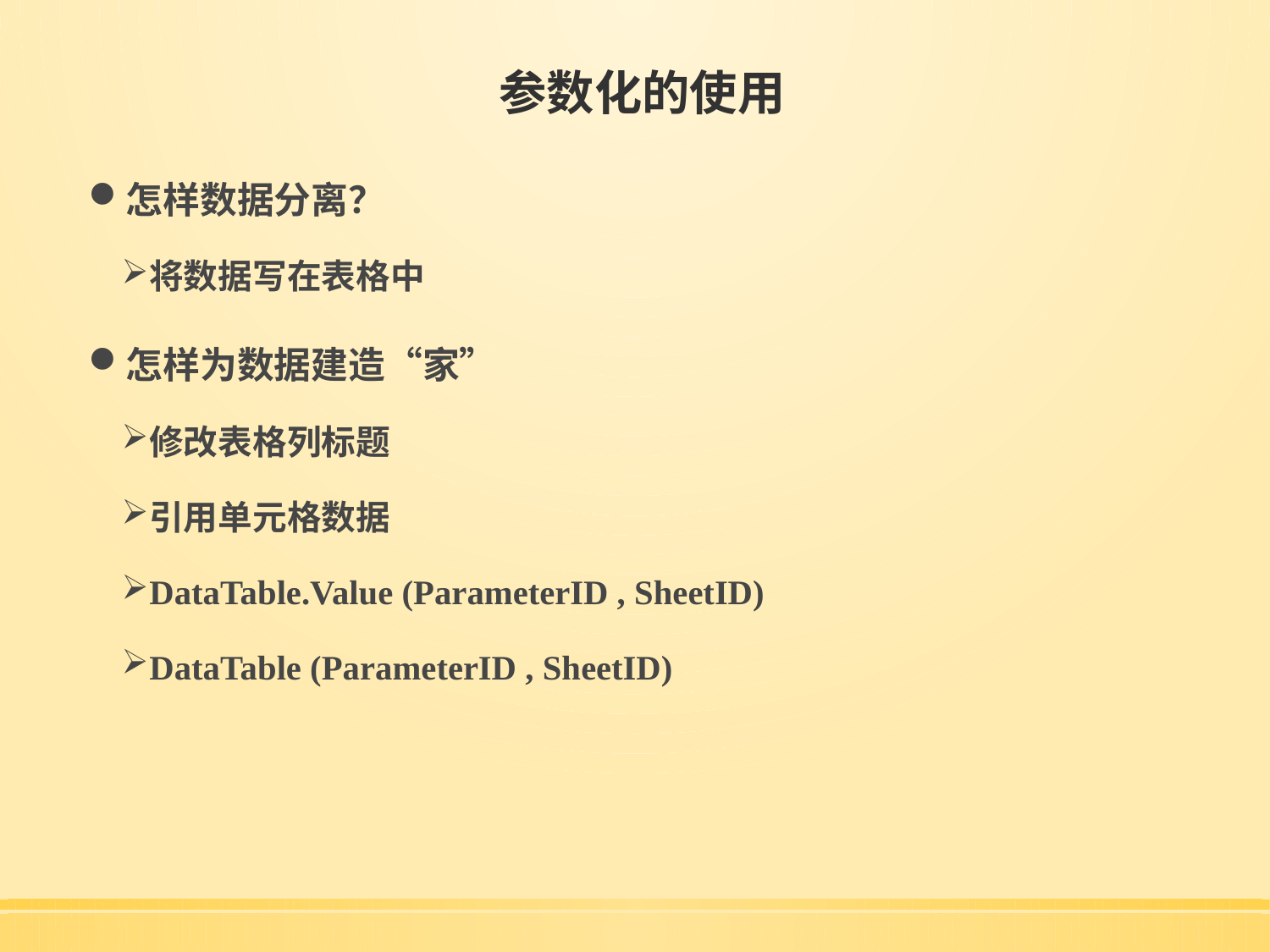

# 参数化的使用
怎样数据分离？
将数据写在表格中
怎样为数据建造“家”
修改表格列标题
引用单元格数据
DataTable.Value (ParameterID , SheetID)
DataTable (ParameterID , SheetID)